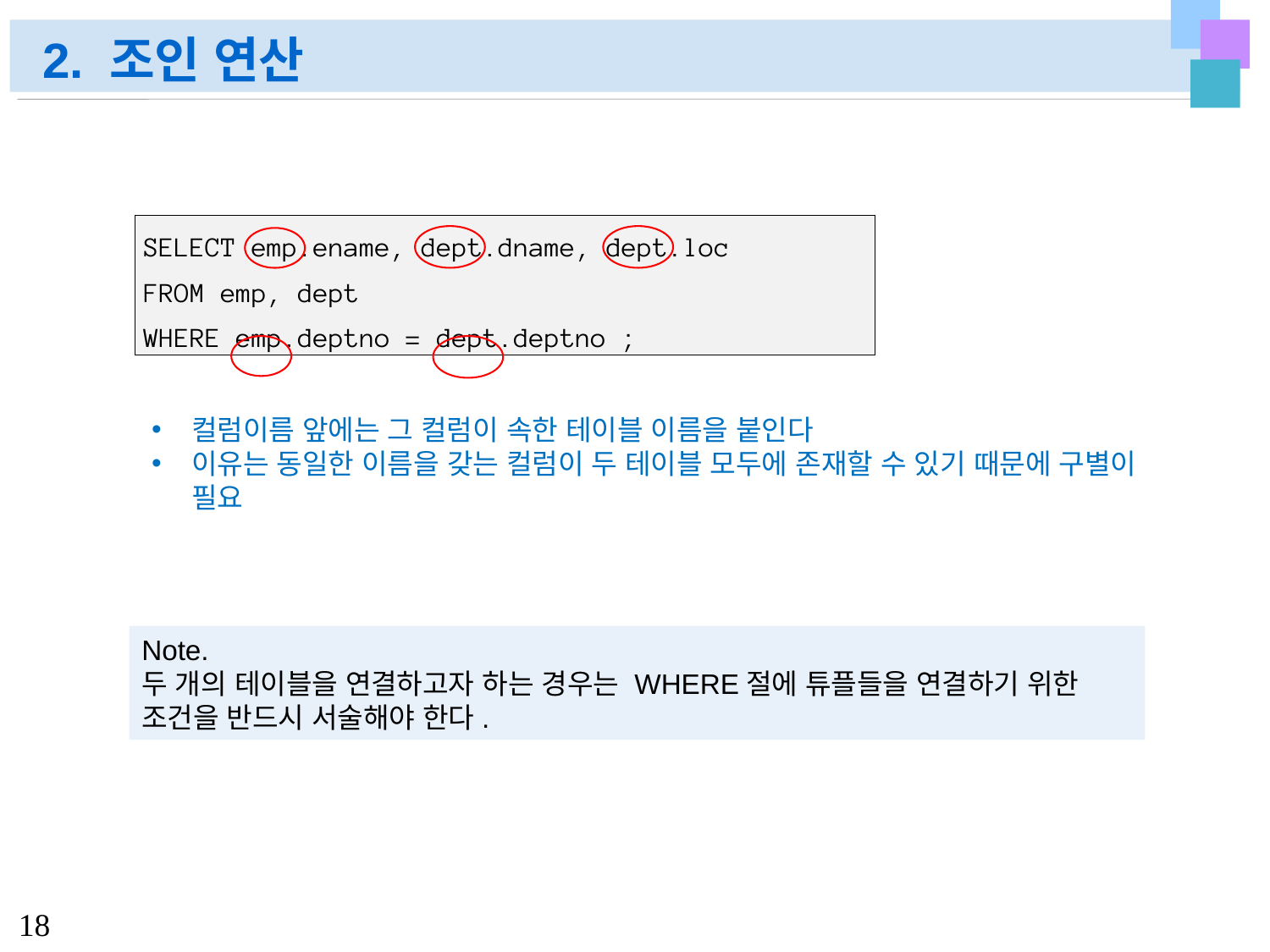

# 2. 조인 연산
| SELECT emp.ename, dept.dname, dept.loc FROM emp, dept WHERE emp.deptno = dept.deptno ; |
| --- |

컬럼이름 앞에는 그 컬럼이 속한 테이블 이름을 붙인다
이유는 동일한 이름을 갖는 컬럼이 두 테이블 모두에 존재할 수 있기 때문에 구별이 필요
Note.
두 개의 테이블을 연결하고자 하는 경우는 WHERE절에 튜플들을 연결하기 위한 조건을 반드시 서술해야 한다.